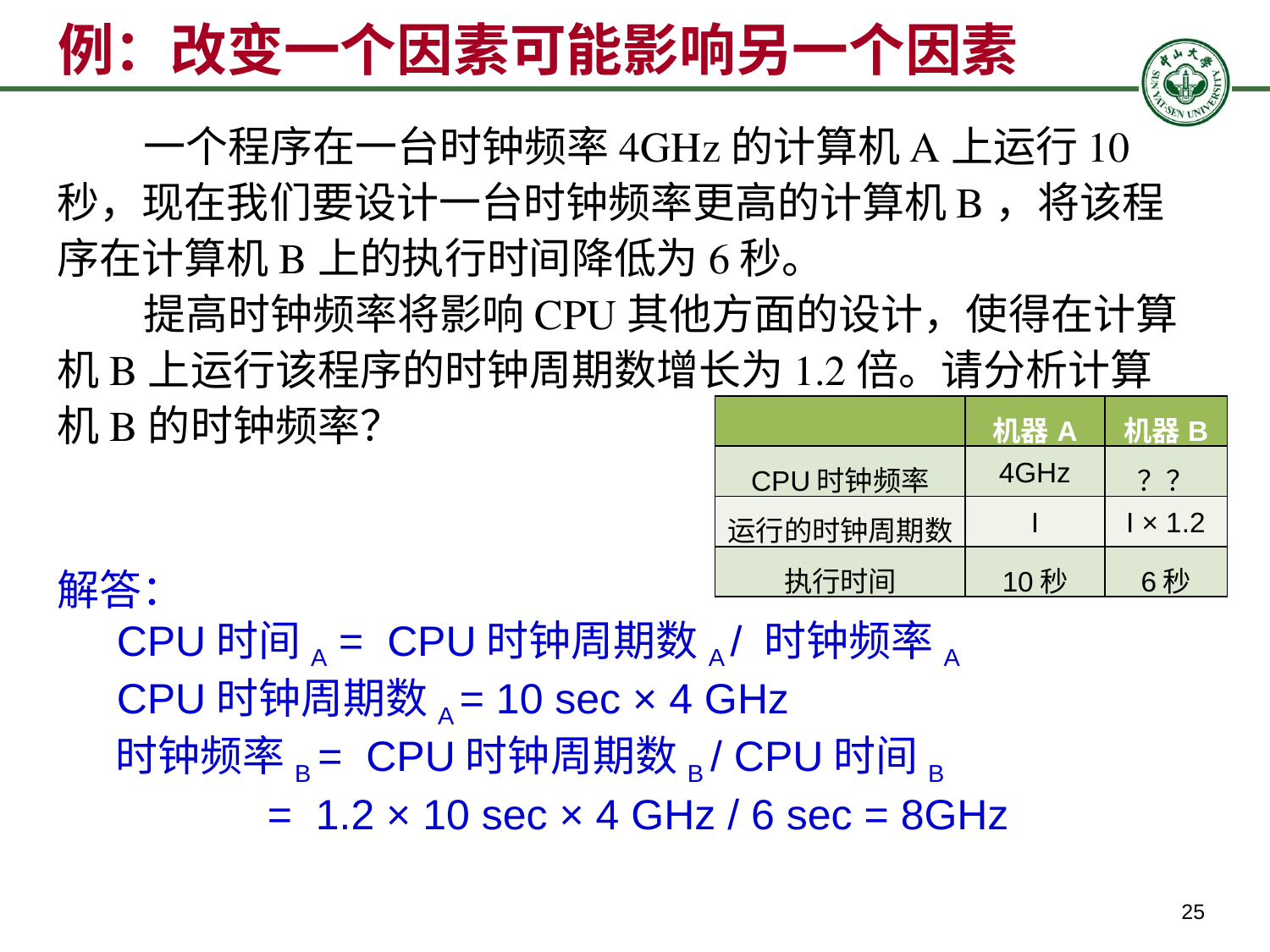

# 例：改变一个因素可能影响另一个因素
        一个程序在一台时钟频率4GHz的计算机A上运行10秒，现在我们要设计一台时钟频率更高的计算机B，将该程序在计算机B上的执行时间降低为6秒。
        提高时钟频率将影响CPU其他方面的设计，使得在计算机B上运行该程序的时钟周期数增长为1.2倍。请分析计算机B的时钟频率？
|  | 机器A | 机器B |
| --- | --- | --- |
| CPU时钟频率 | 4GHz | ？？ |
| 运行的时钟周期数 | I | I × 1.2 |
| 执行时间 | 10秒 | 6秒 |
解答：
     CPU时间A =  CPU时钟周期数A / 时钟频率A
     CPU时钟周期数A = 10 sec × 4 GHz
     时钟频率B =  CPU时钟周期数B / CPU时间B
                               =  1.2 × 10 sec × 4 GHz / 6 sec = 8GHz